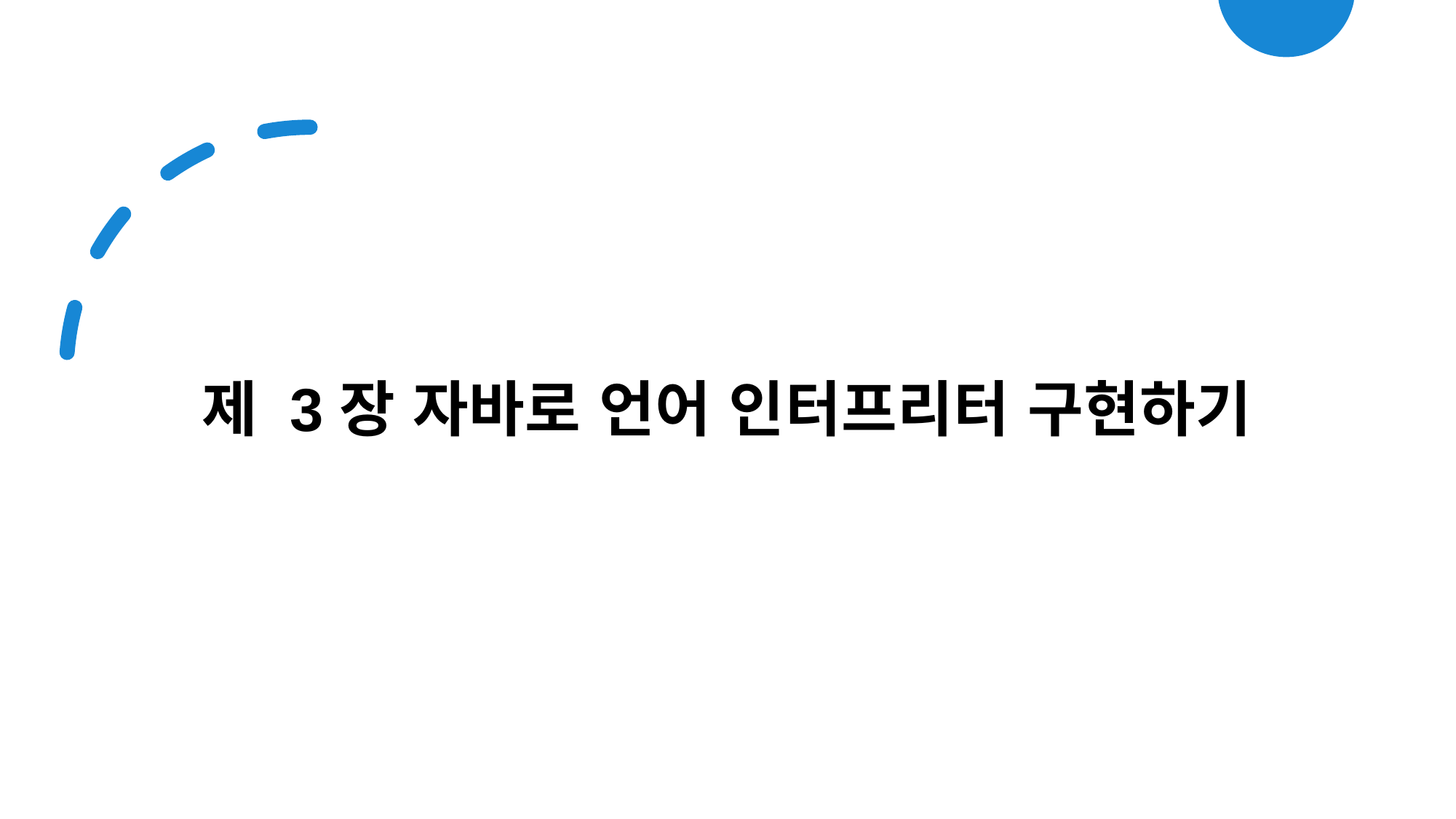

# 제 3장 자바로 언어 인터프리터 구현하기